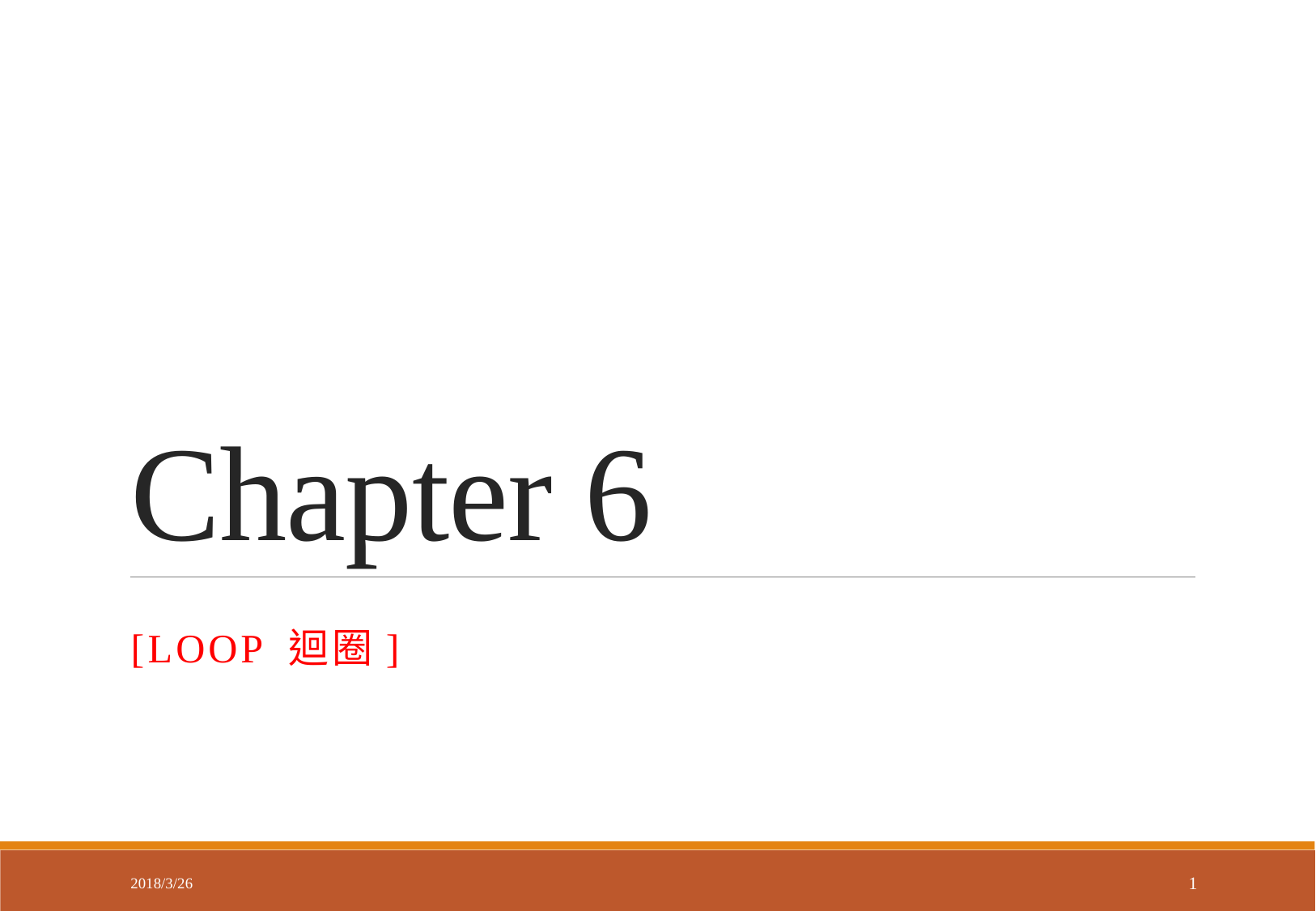

# Chapter 6
[Loop 迴圈]
2018/3/26
1